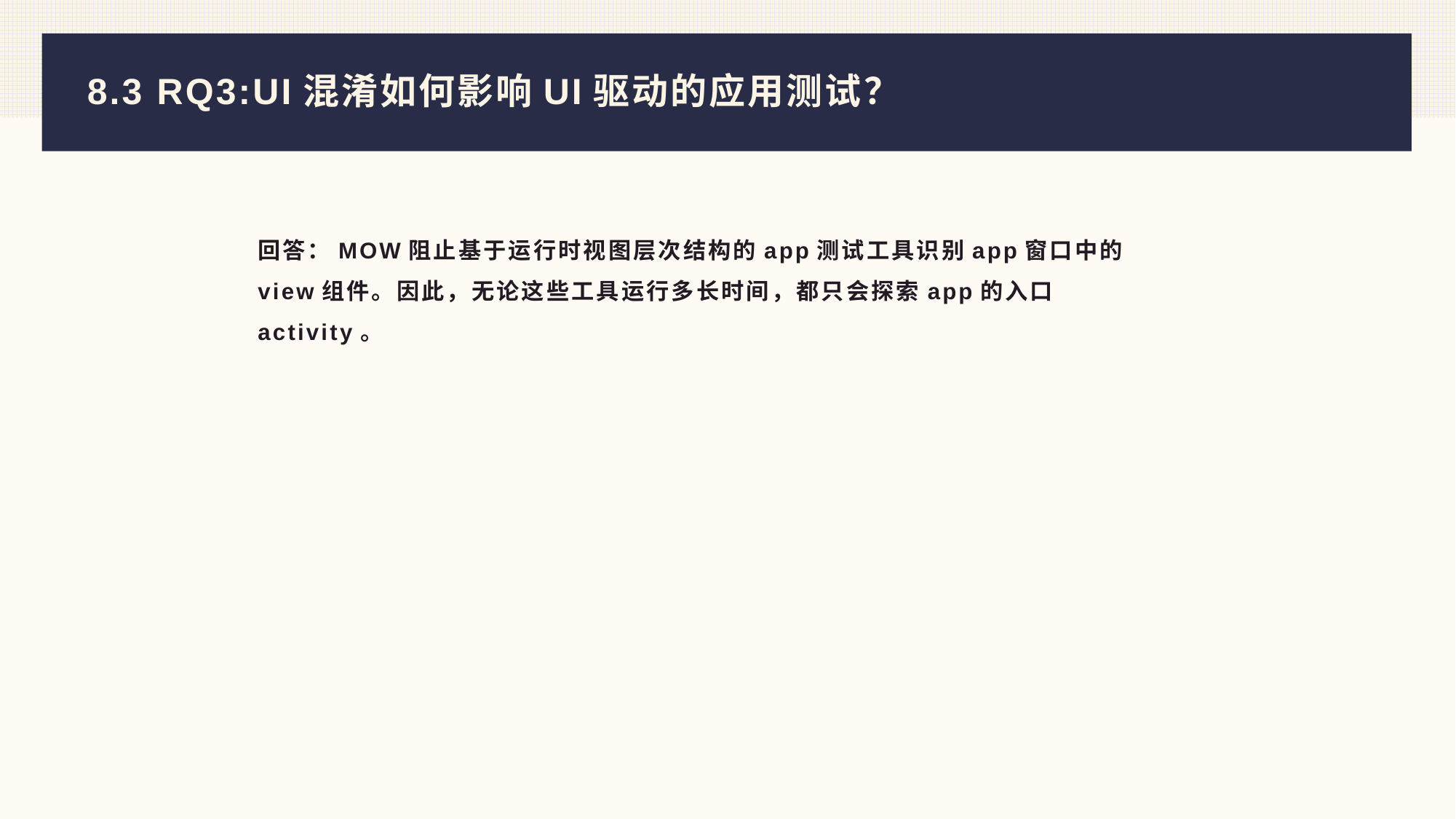

# 8.3 RQ3:UI混淆如何影响UI驱动的应用测试？
回答：MOW阻止基于运行时视图层次结构的app测试工具识别app窗口中的view组件。因此，无论这些工具运行多长时间，都只会探索app的入口activity。